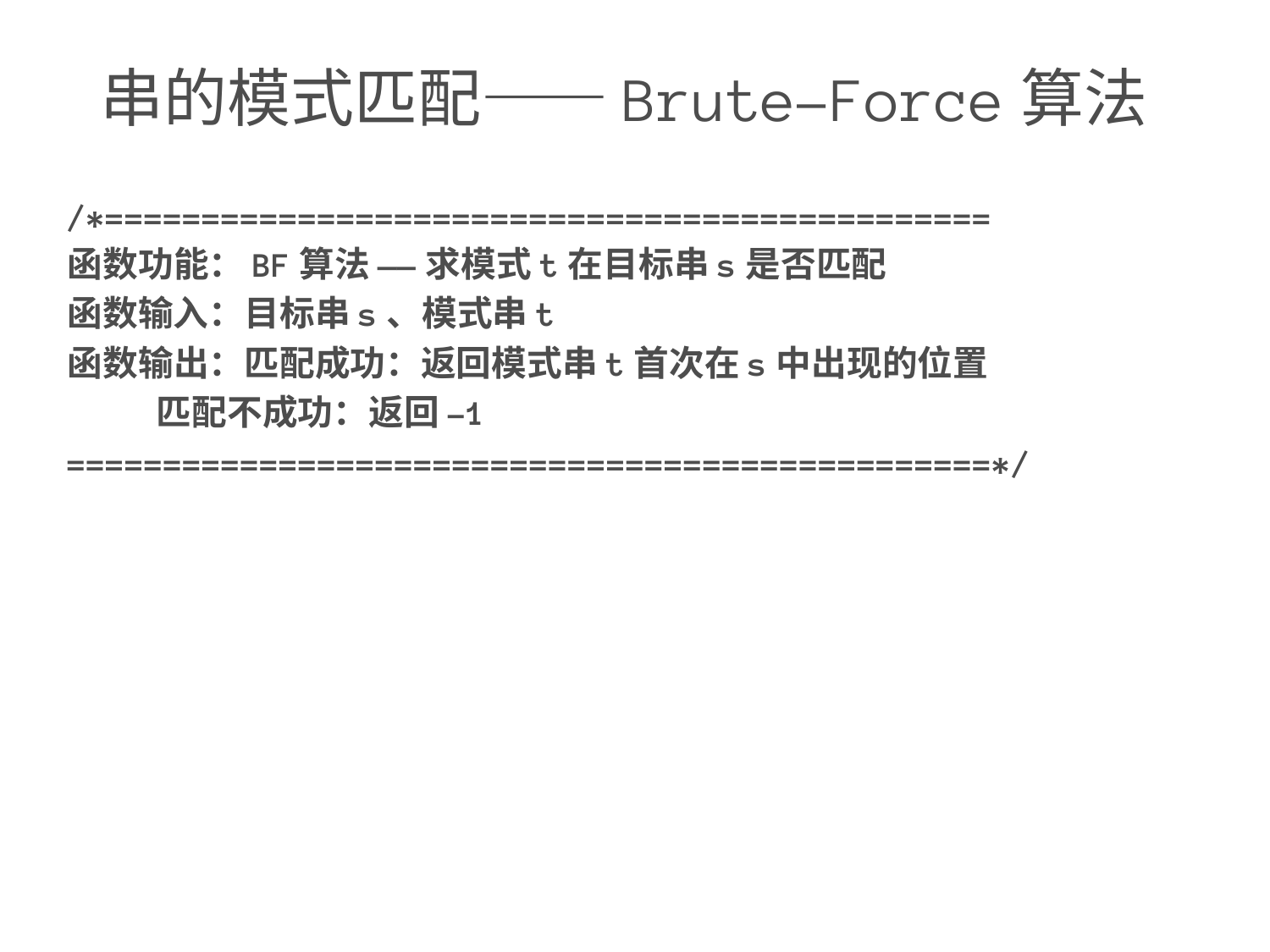

# 串的模式匹配——Brute-Force算法
/*==============================================
函数功能：BF算法­——求模式t在目标串s是否匹配
函数输入：目标串s、模式串t
函数输出：匹配成功：返回模式串t首次在s中出现的位置
          匹配不成功：返回-1
================================================*/

87